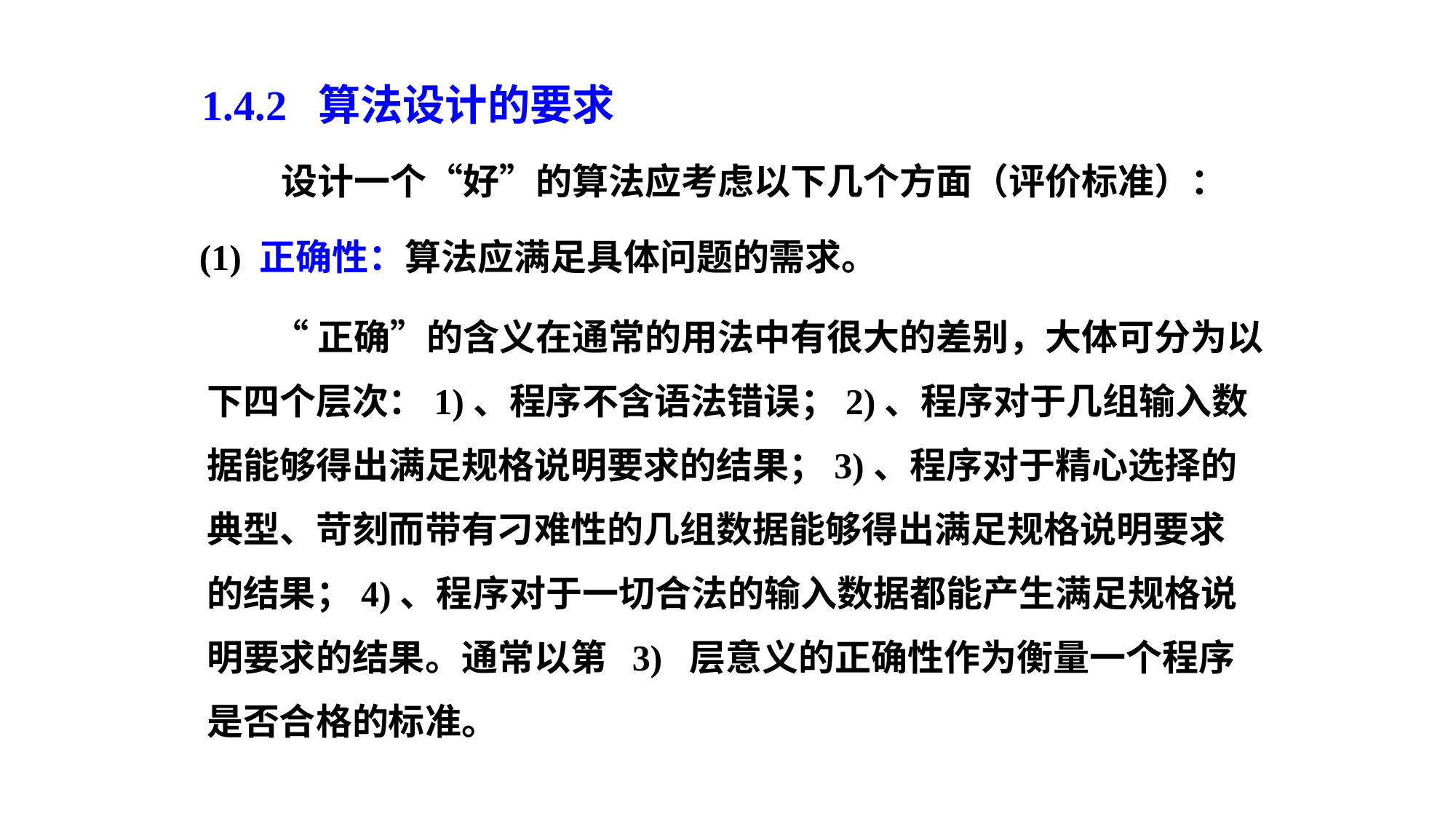

1.4.2  算法设计的要求
        设计一个“好”的算法应考虑以下几个方面（评价标准）：
(1) 正确性：算法应满足具体问题的需求。
        “正确”的含义在通常的用法中有很大的差别，大体可分为以
下四个层次：1)、程序不含语法错误；2)、程序对于几组输入数
据能够得出满足规格说明要求的结果；3)、程序对于精心选择的
典型、苛刻而带有刁难性的几组数据能够得出满足规格说明要求
的结果；4)、程序对于一切合法的输入数据都能产生满足规格说
明要求的结果。通常以第  3)  层意义的正确性作为衡量一个程序
是否合格的标准。